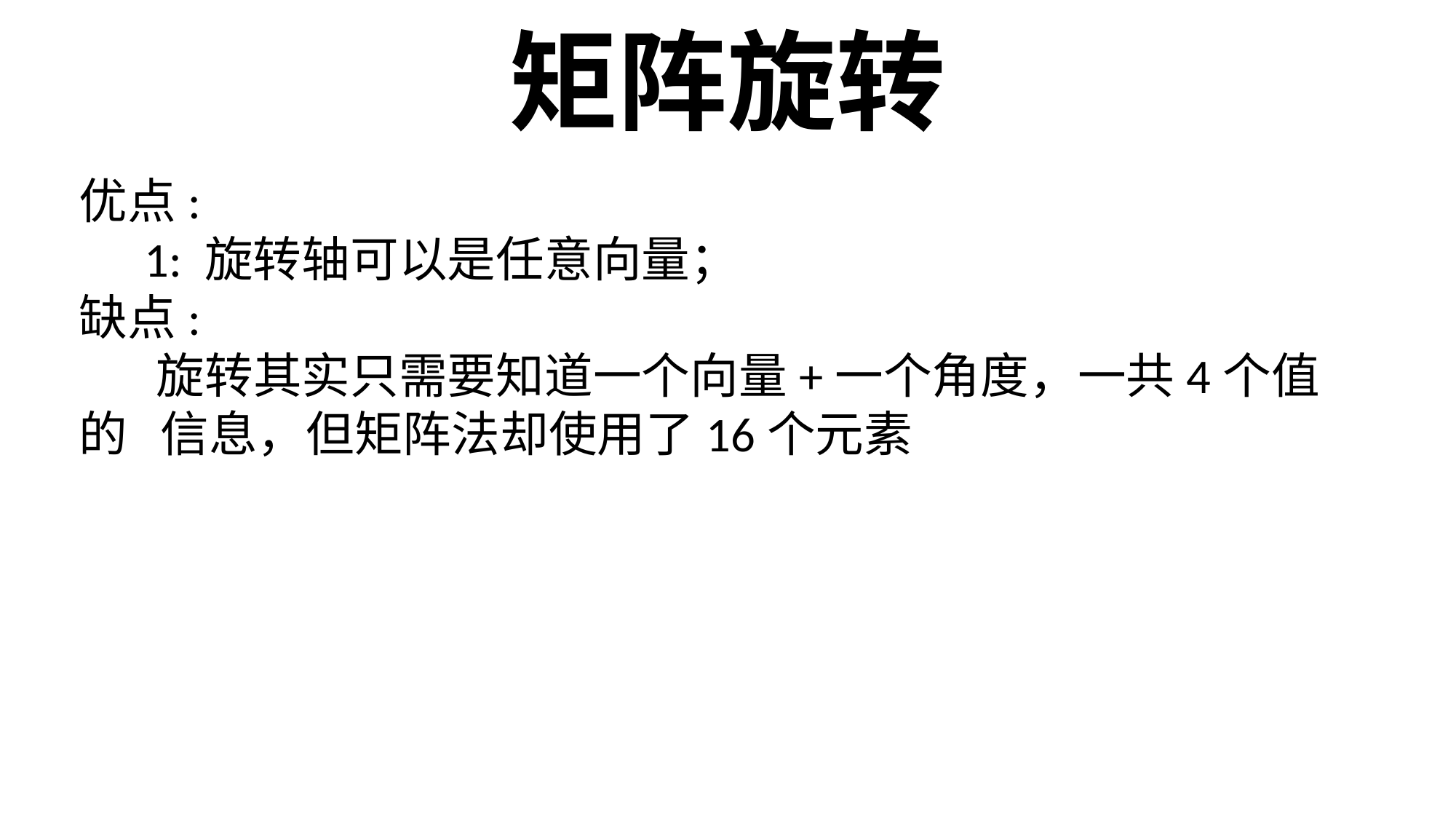

矩阵旋转
优点:
      1: 旋转轴可以是任意向量；
缺点:
      旋转其实只需要知道一个向量+一个角度，一共4个值的   信息，但矩阵法却使用了16个元素

3